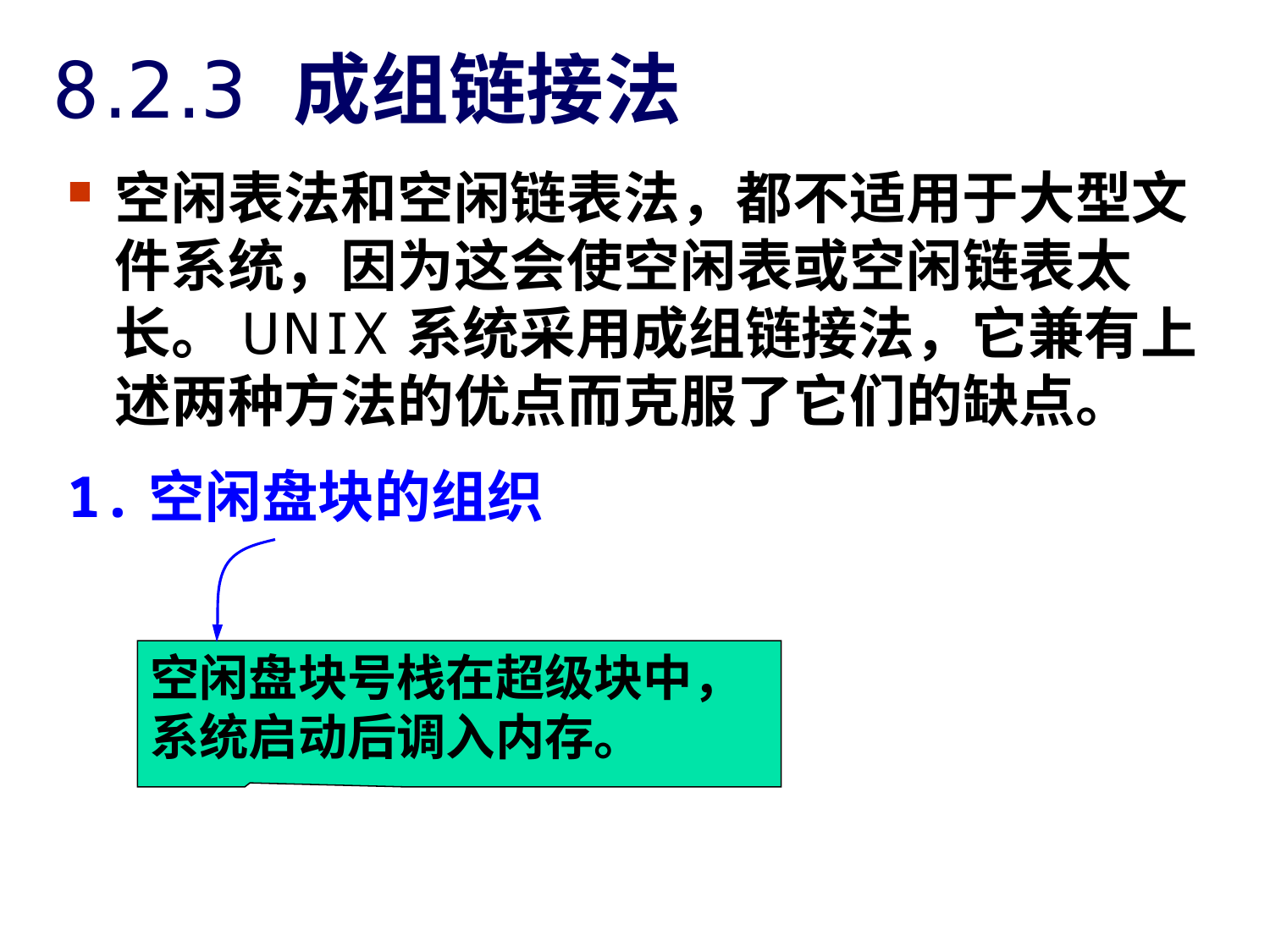

8.2.3 成组链接法
空闲表法和空闲链表法，都不适用于大型文件系统，因为这会使空闲表或空闲链表太长。UNIX系统采用成组链接法，它兼有上述两种方法的优点而克服了它们的缺点。
1.空闲盘块的组织

空闲盘块号栈在超级块中，系统启动后调入内存。